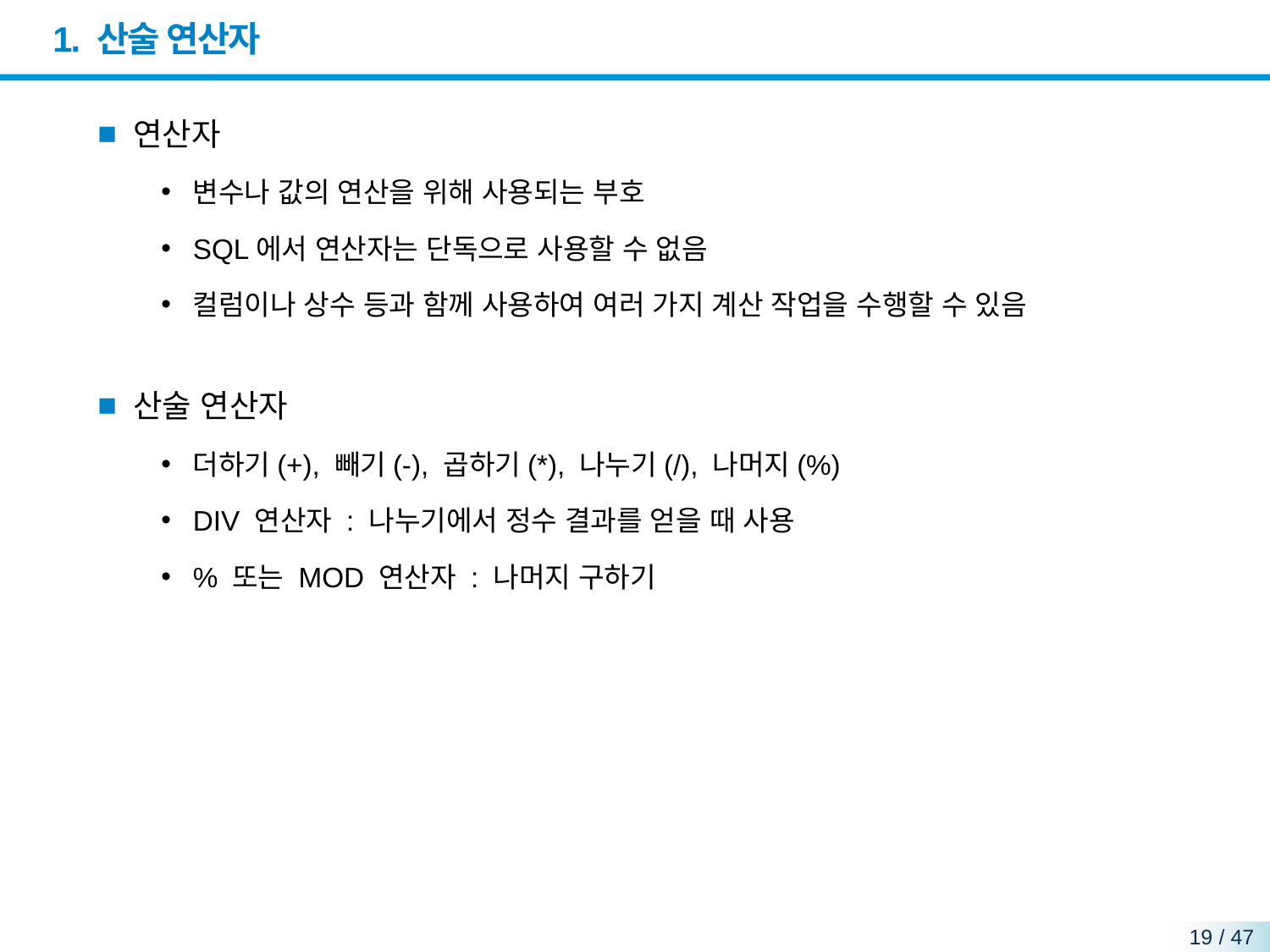

# 1. 산술 연산자
연산자
변수나 값의 연산을 위해 사용되는 부호
SQL에서 연산자는 단독으로 사용할 수 없음
컬럼이나 상수 등과 함께 사용하여 여러 가지 계산 작업을 수행할 수 있음

산술 연산자
더하기(+), 빼기(-), 곱하기(*), 나누기(/), 나머지(%)
DIV 연산자 : 나누기에서 정수 결과를 얻을 때 사용
% 또는 MOD 연산자 : 나머지 구하기